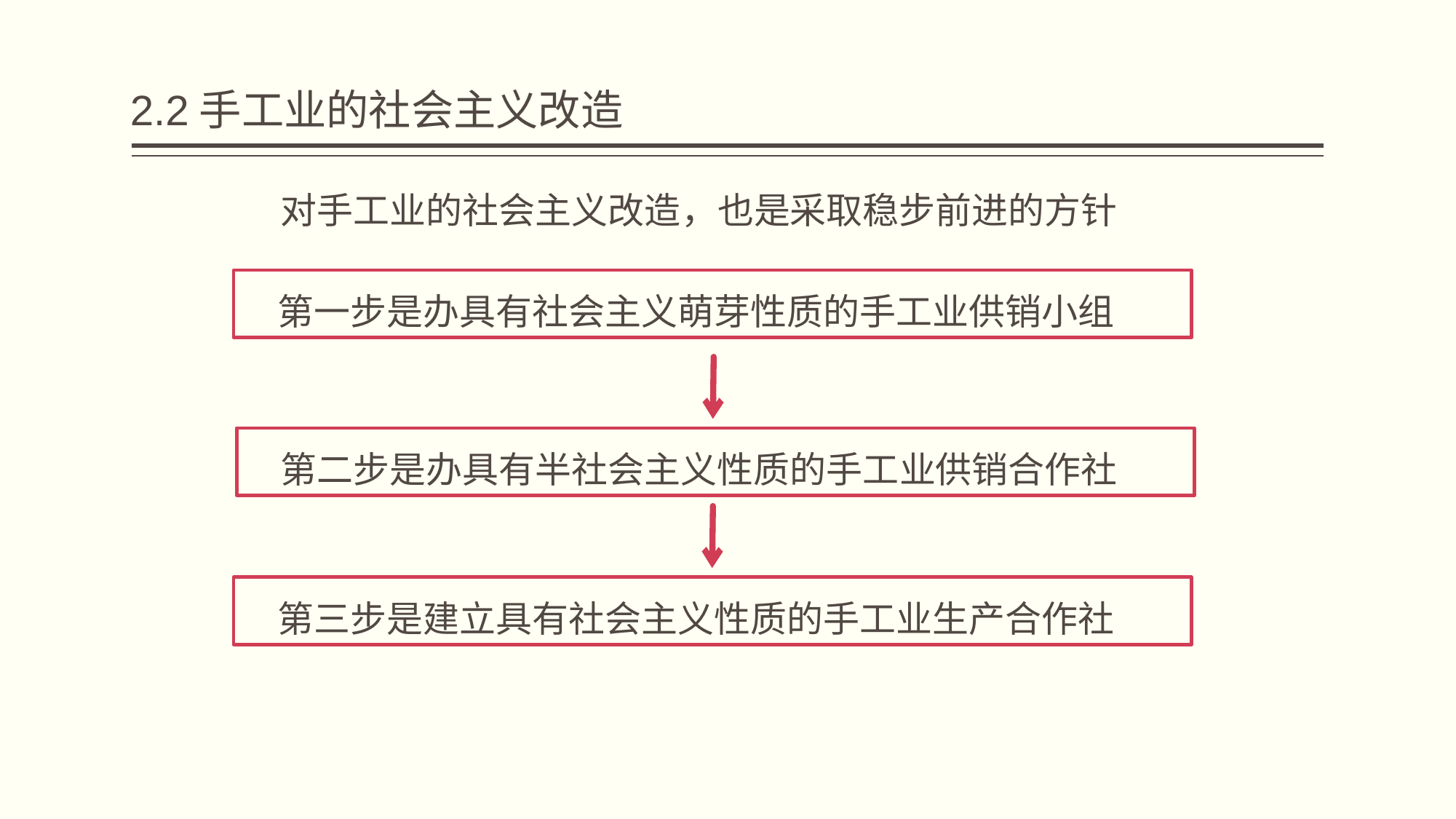

# 2.2手工业的社会主义改造
   对手工业的社会主义改造，也是采取稳步前进的方针
   第一步是办具有社会主义萌芽性质的手工业供销小组
   第二步是办具有半社会主义性质的手工业供销合作社
   第三步是建立具有社会主义性质的手工业生产合作社